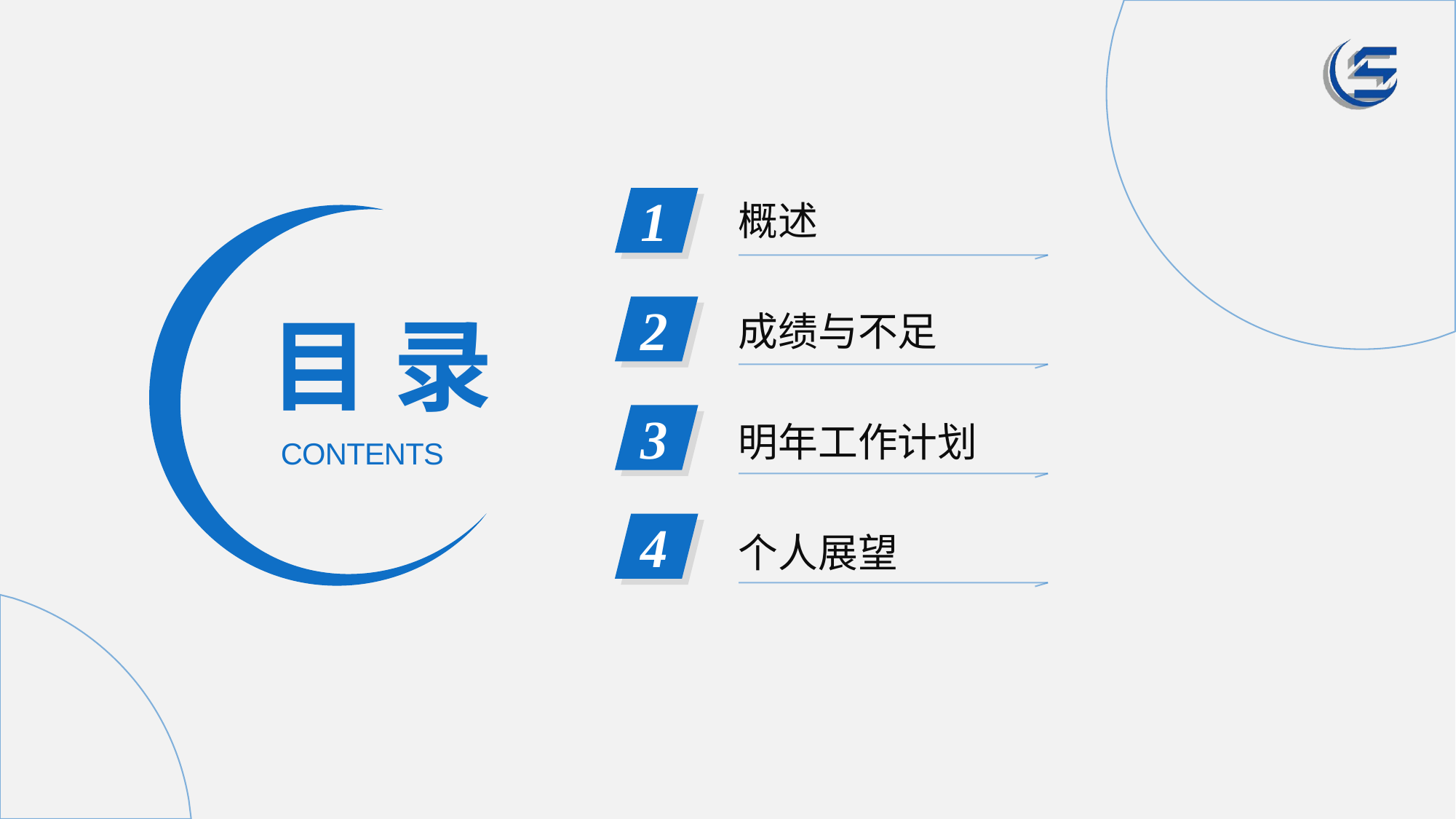

1

概述
2

成绩与不足
3

明年工作计划
4

个人展望